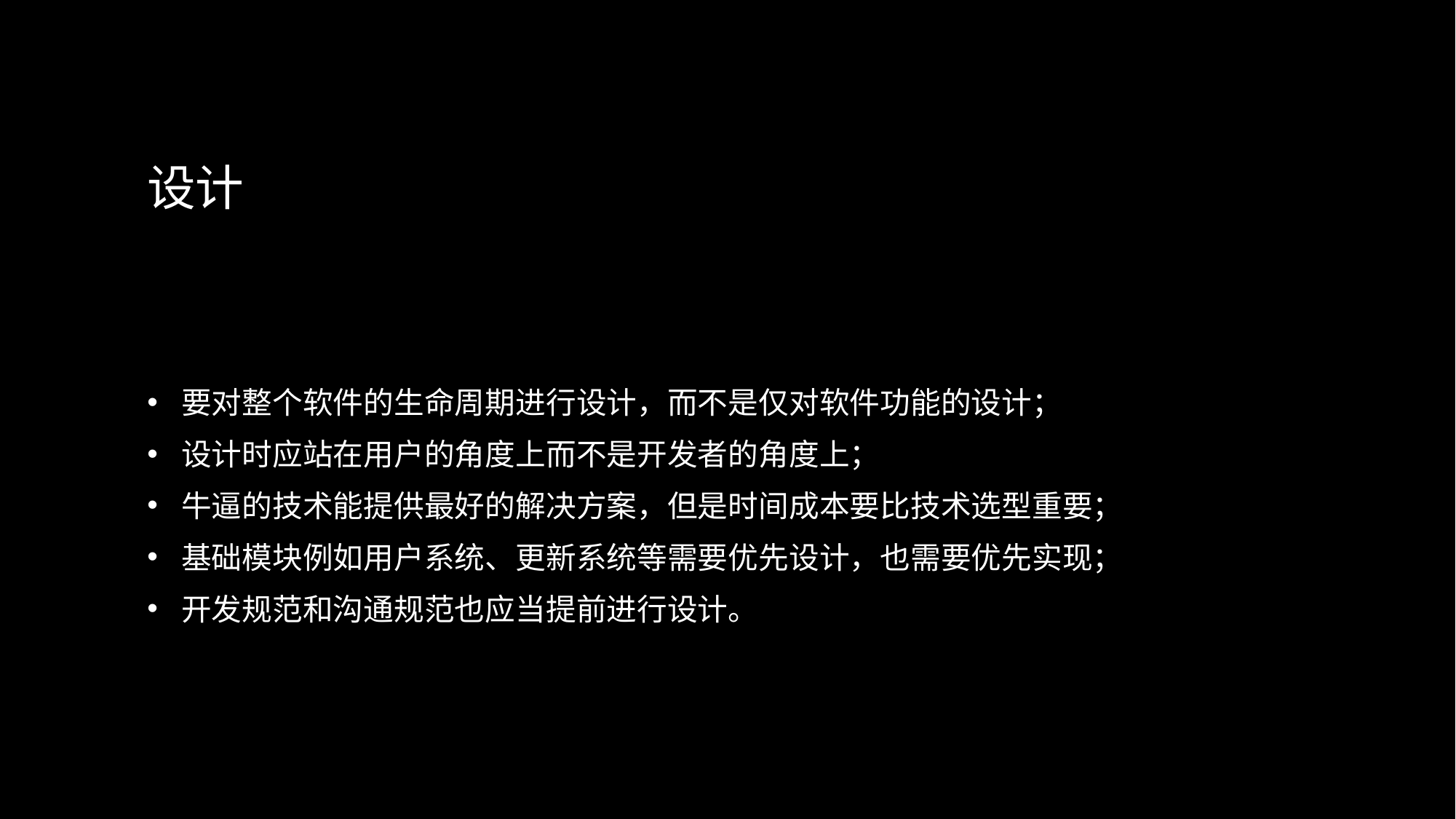

# 设计
要对整个软件的生命周期进行设计，而不是仅对软件功能的设计；
设计时应站在用户的角度上而不是开发者的角度上；
牛逼的技术能提供最好的解决方案，但是时间成本要比技术选型重要；
基础模块例如用户系统、更新系统等需要优先设计，也需要优先实现；
开发规范和沟通规范也应当提前进行设计。